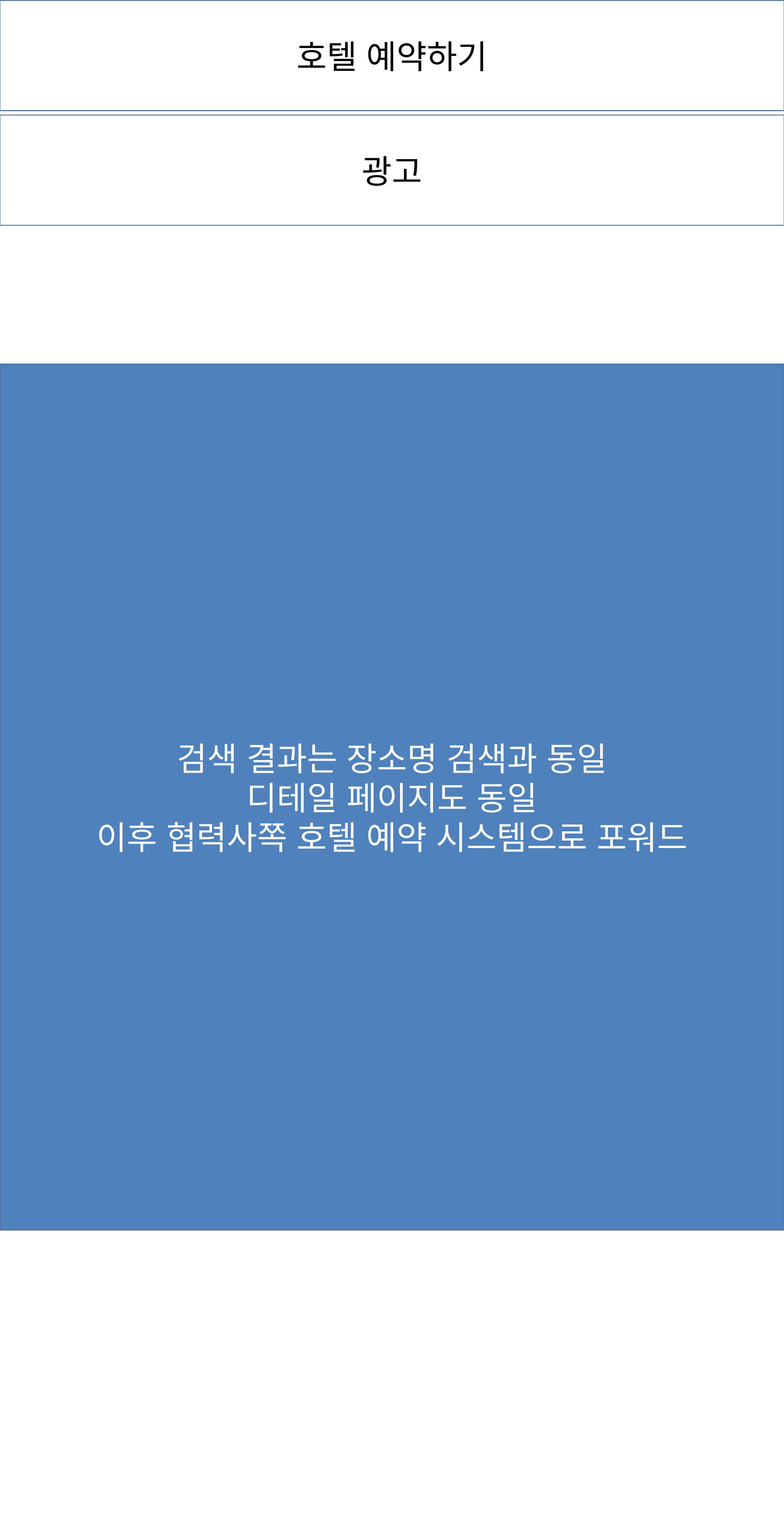

호텔 예약하기
광고
검색 결과는 장소명 검색과 동일
디테일 페이지도 동일
이후 협력사쪽 호텔 예약 시스템으로 포워드